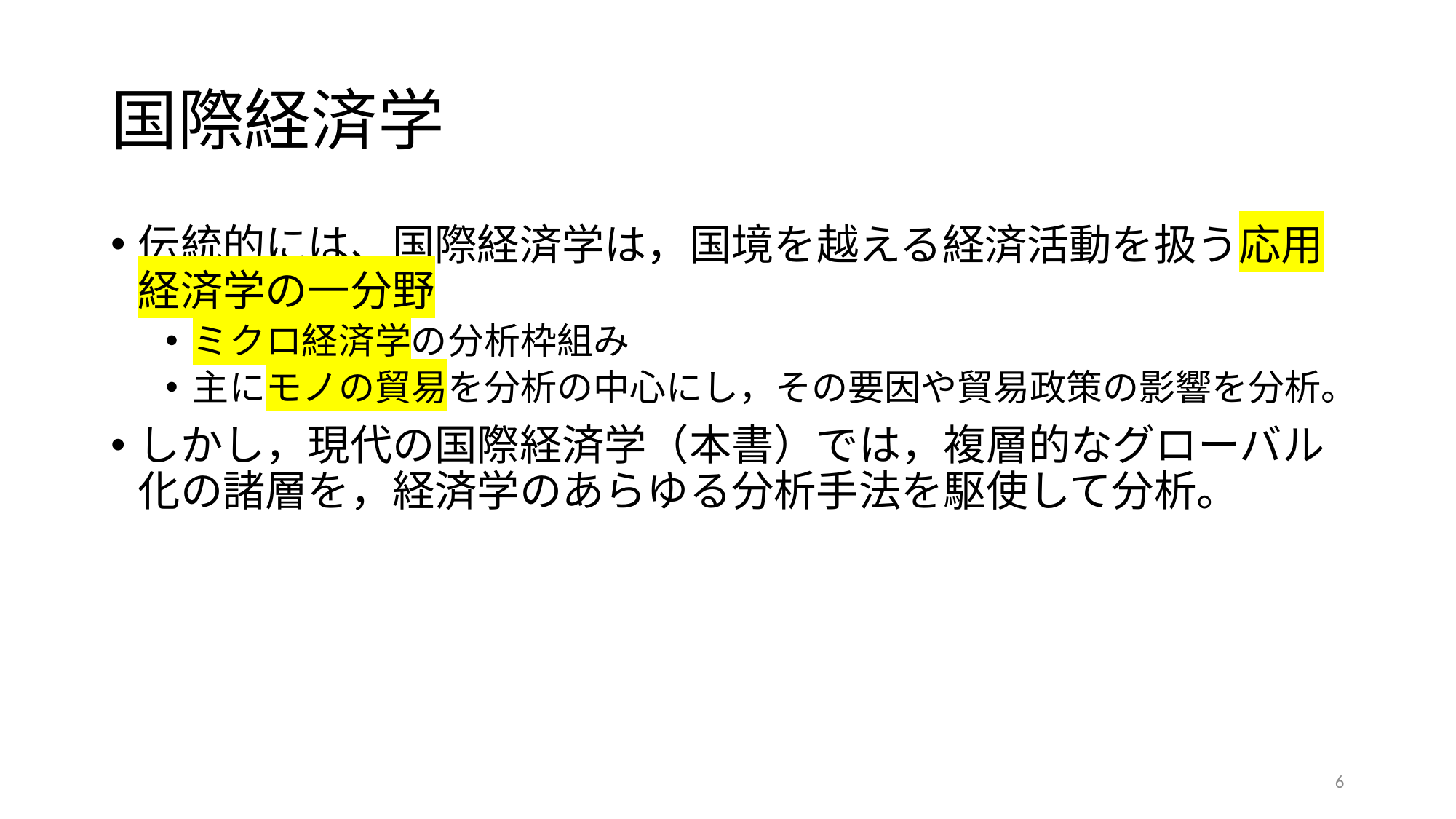

# 国際経済学
伝統的には、国際経済学は，国境を越える経済活動を扱う応用経済学の一分野
ミクロ経済学の分析枠組み
主にモノの貿易を分析の中心にし，その要因や貿易政策の影響を分析。
しかし，現代の国際経済学（本書）では，複層的なグローバル化の諸層を，経済学のあらゆる分析手法を駆使して分析。
6